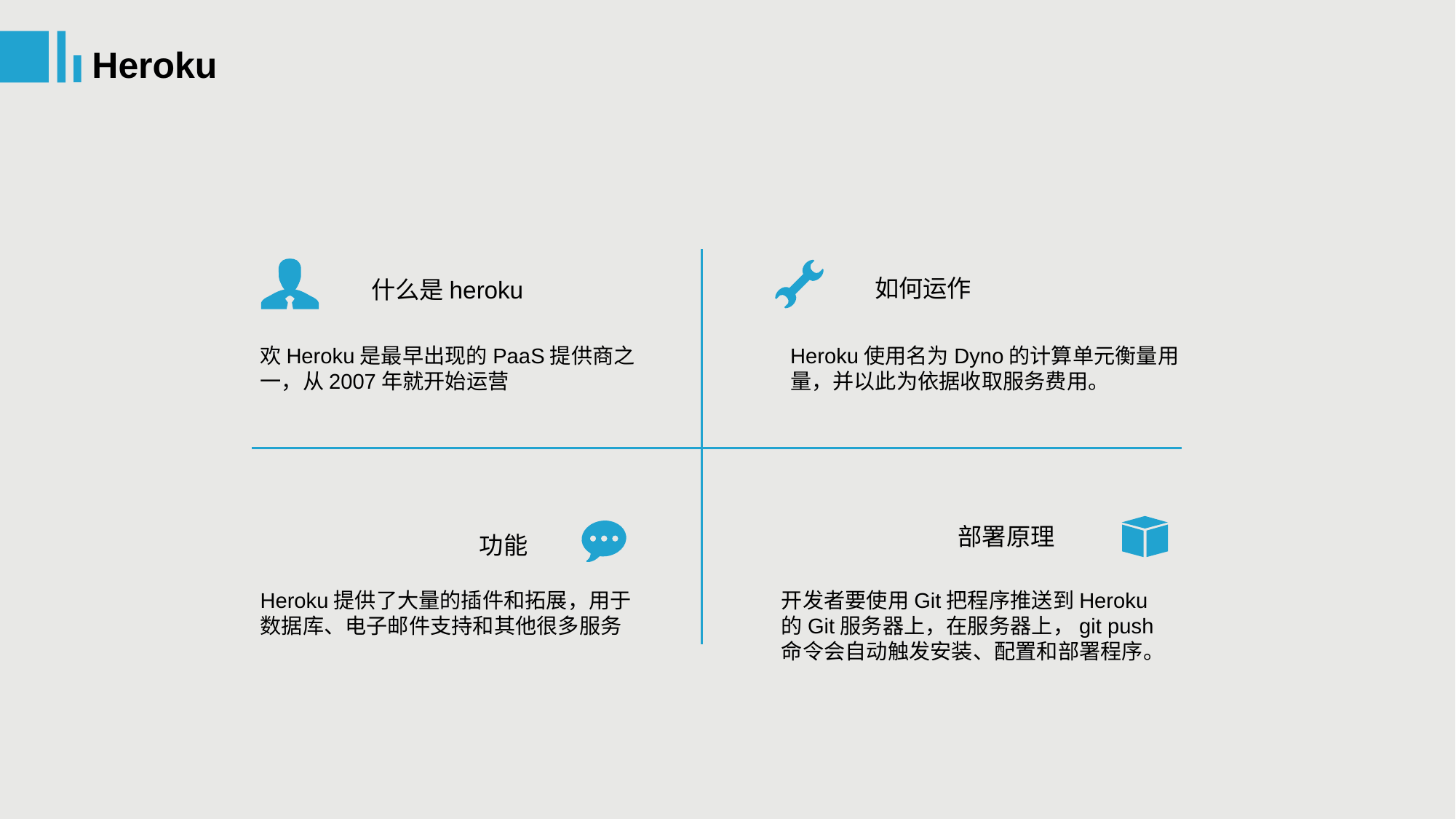

Heroku

如何运作
什么是heroku
欢Heroku是最早出现的PaaS提供商之一，从2007年就开始运营
Heroku使用名为Dyno的计算单元衡量用量，并以此为依据收取服务费用。
部署原理

功能
Heroku提供了大量的插件和拓展，用于数据库、电子邮件支持和其他很多服务
开发者要使用Git把程序推送到Heroku的Git服务器上，在服务器上，git push命令会自动触发安装、配置和部署程序。